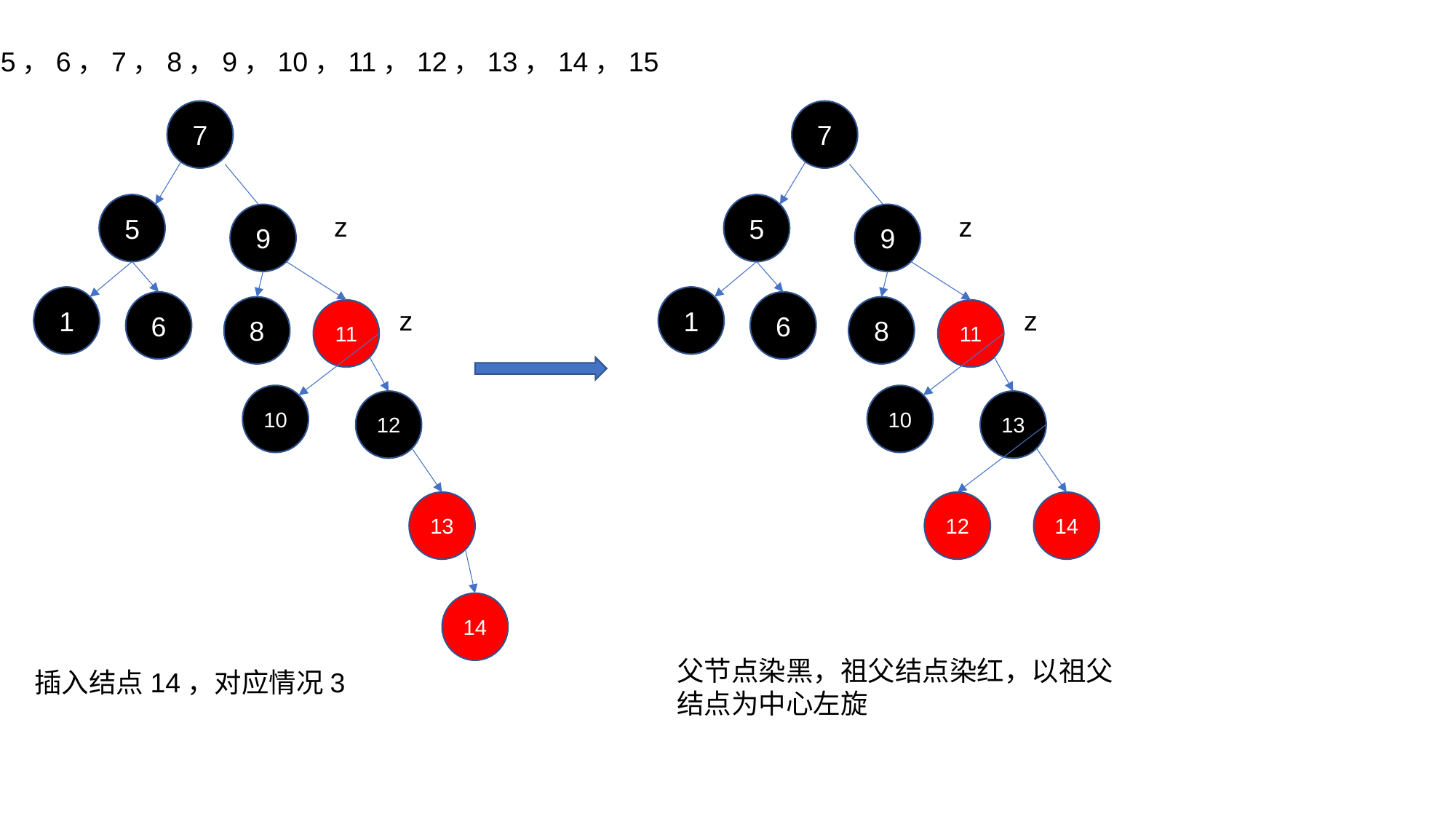

{1，5，6，7，8，9，10，11，12，13，14，15
7
7
5
5
9
z
9
z
1
1
6
6
8
8
z
z
11
11

10
10
12
13
12
13
14
14
父节点染黑，祖父结点染红，以祖父结点为中心左旋
插入结点14，对应情况3